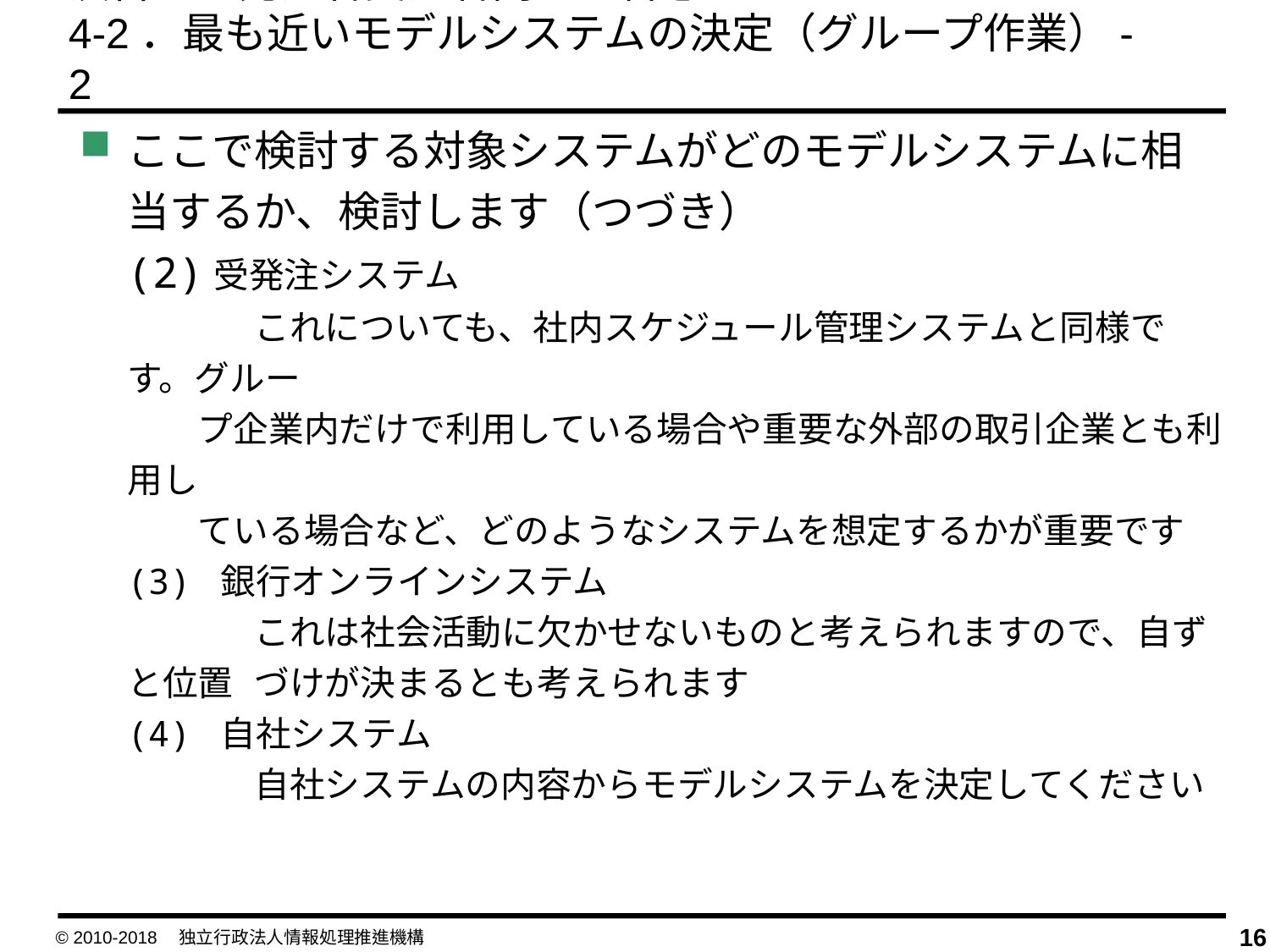

演習２：発注者受注者間での合意のロールプレイ
4-2．最も近いモデルシステムの決定（グループ作業）-2
ここで検討する対象システムがどのモデルシステムに相当するか、検討します（つづき）
(2)受発注システム
　　　	これについても、社内スケジュール管理システムと同様です。グルー
　　プ企業内だけで利用している場合や重要な外部の取引企業とも利用し
　　ている場合など、どのようなシステムを想定するかが重要です
(3) 銀行オンラインシステム
	これは社会活動に欠かせないものと考えられますので、自ずと位置	づけが決まるとも考えられます
(4) 自社システム
	自社システムの内容からモデルシステムを決定してください